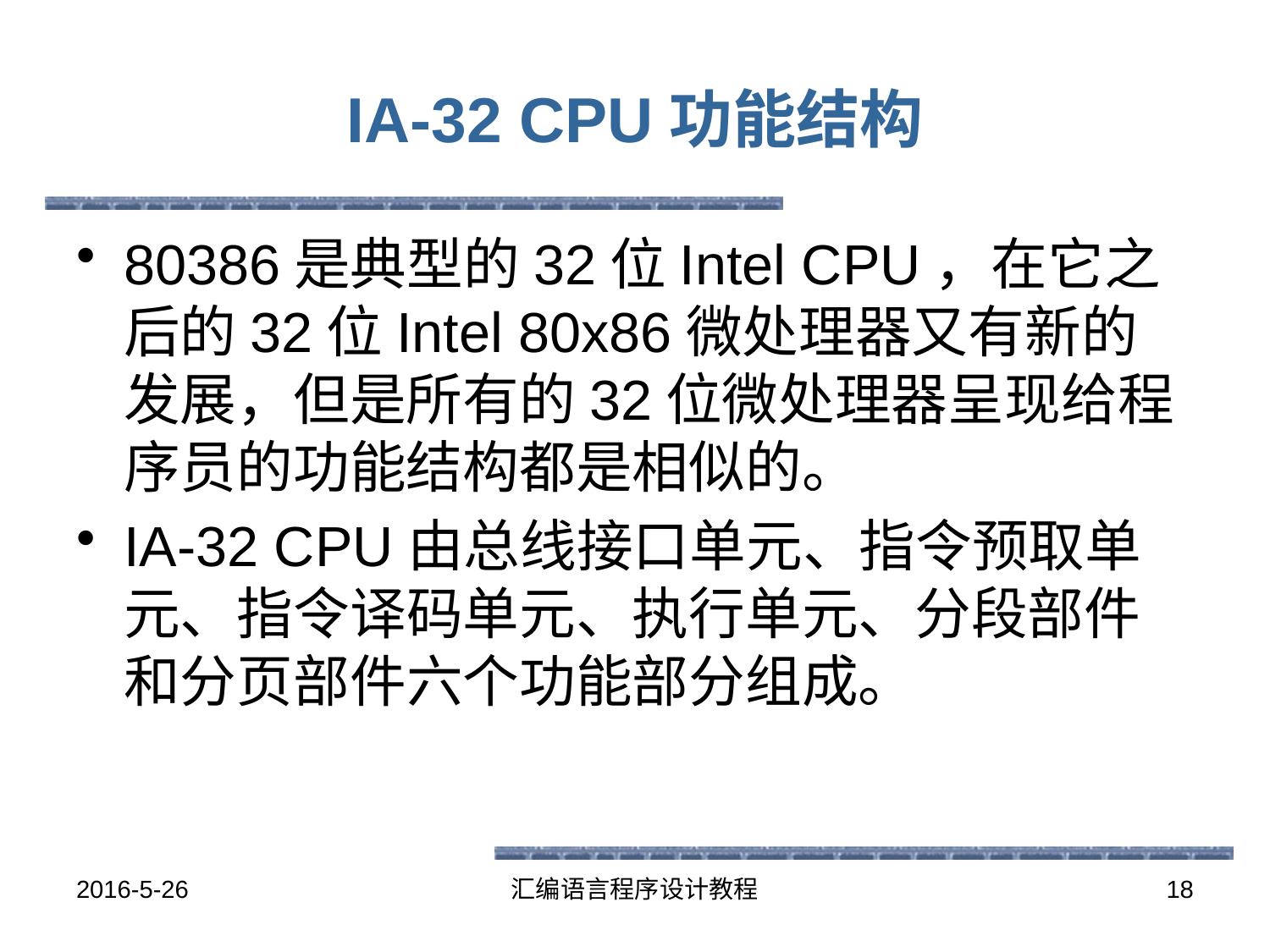

# IA-32 CPU功能结构
80386是典型的32位Intel CPU，在它之后的32位Intel 80x86微处理器又有新的发展，但是所有的32位微处理器呈现给程序员的功能结构都是相似的。
IA-32 CPU由总线接口单元、指令预取单元、指令译码单元、执行单元、分段部件和分页部件六个功能部分组成。
2016-5-26
汇编语言程序设计教程
18